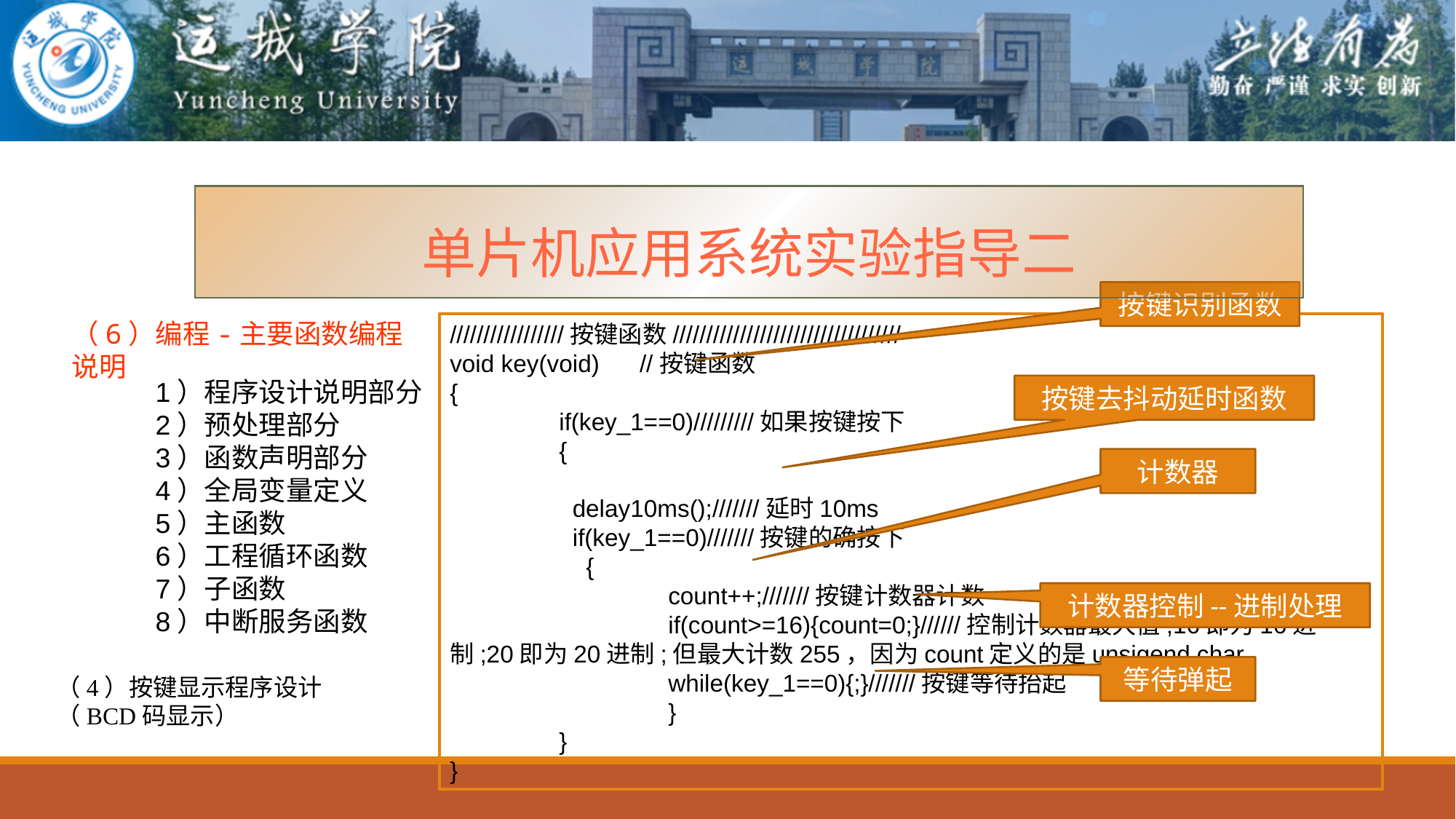

单片机应用系统实验指导二
按键识别函数
（6）编程-主要函数编程说明
/////////////////按键函数//////////////////////////////////
void key(void)      //按键函数
{
	if(key_1==0)/////////如果按键按下
	{

	  delay10ms();///////延时10ms
	  if(key_1==0)///////按键的确按下
	    {
		count++;///////按键计数器计数
		if(count>=16){count=0;}//////控制计数器最大值;16即为16进制;20即为20进制;但最大计数255，因为count定义的是unsigend char
		while(key_1==0){;}///////按键等待抬起
		}
	}
}
1）程序设计说明部分
2）预处理部分
3）函数声明部分
4）全局变量定义
5）主函数
6）工程循环函数
7）子函数
8）中断服务函数
按键去抖动延时函数
计数器
计数器控制--进制处理
等待弹起
（4）按键显示程序设计（BCD码显示）